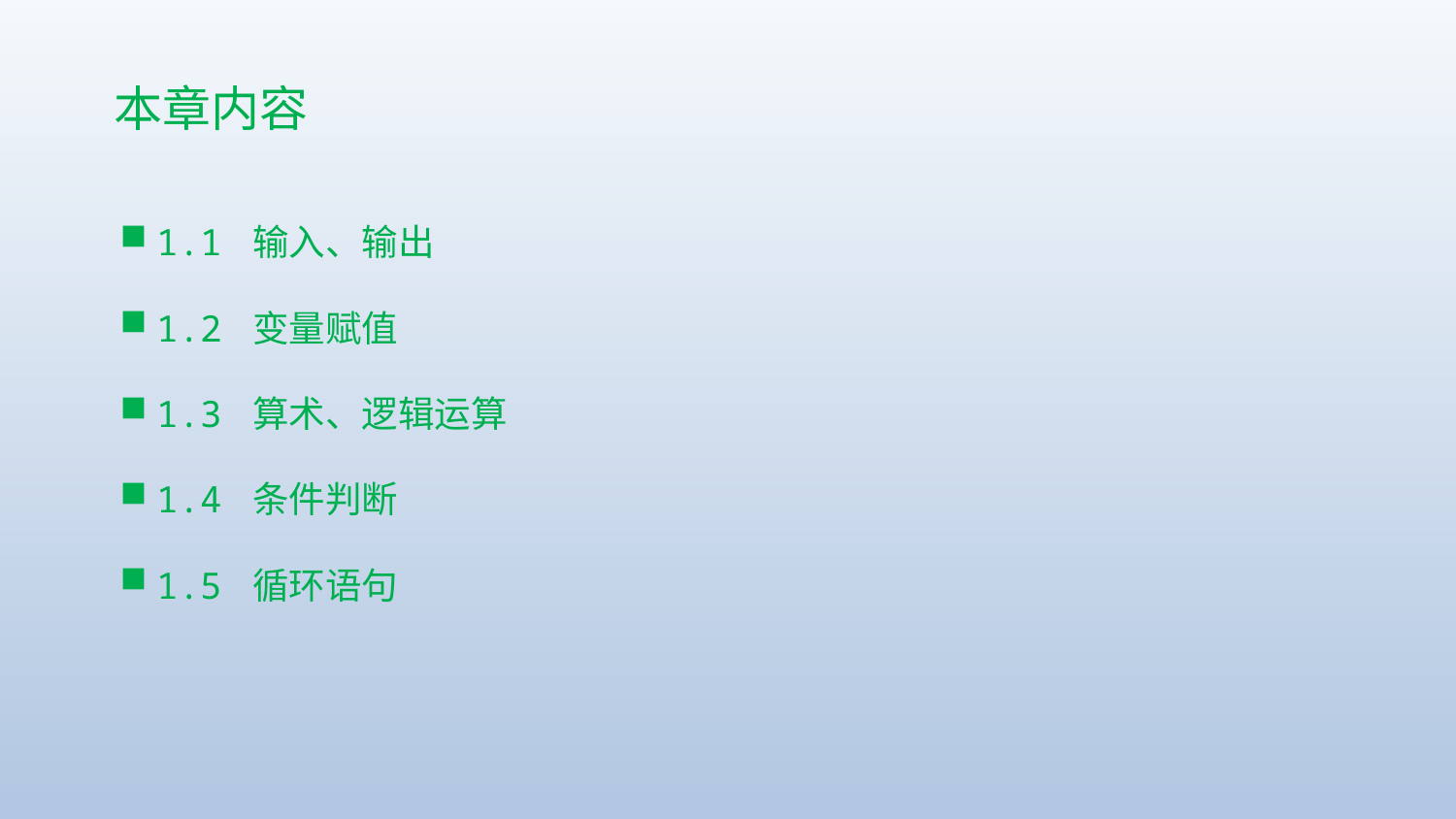

# 本章内容
1.1 输入、输出
1.2 变量赋值
1.3 算术、逻辑运算
1.4 条件判断
1.5 循环语句